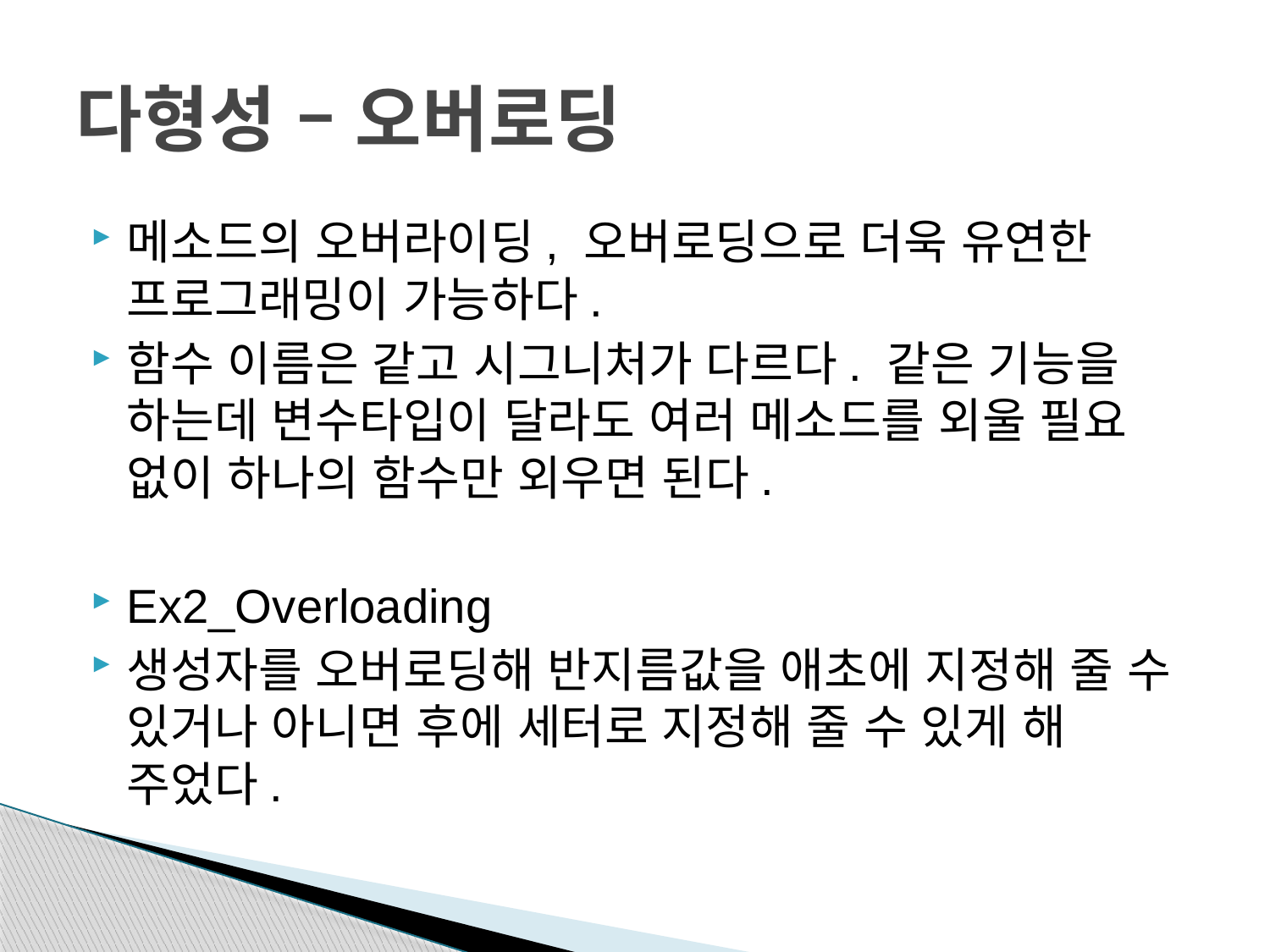

# 다형성 – 오버로딩
메소드의 오버라이딩, 오버로딩으로 더욱 유연한 프로그래밍이 가능하다.
함수 이름은 같고 시그니처가 다르다. 같은 기능을 하는데 변수타입이 달라도 여러 메소드를 외울 필요 없이 하나의 함수만 외우면 된다.

Ex2_Overloading
생성자를 오버로딩해 반지름값을 애초에 지정해 줄 수 있거나 아니면 후에 세터로 지정해 줄 수 있게 해 주었다.